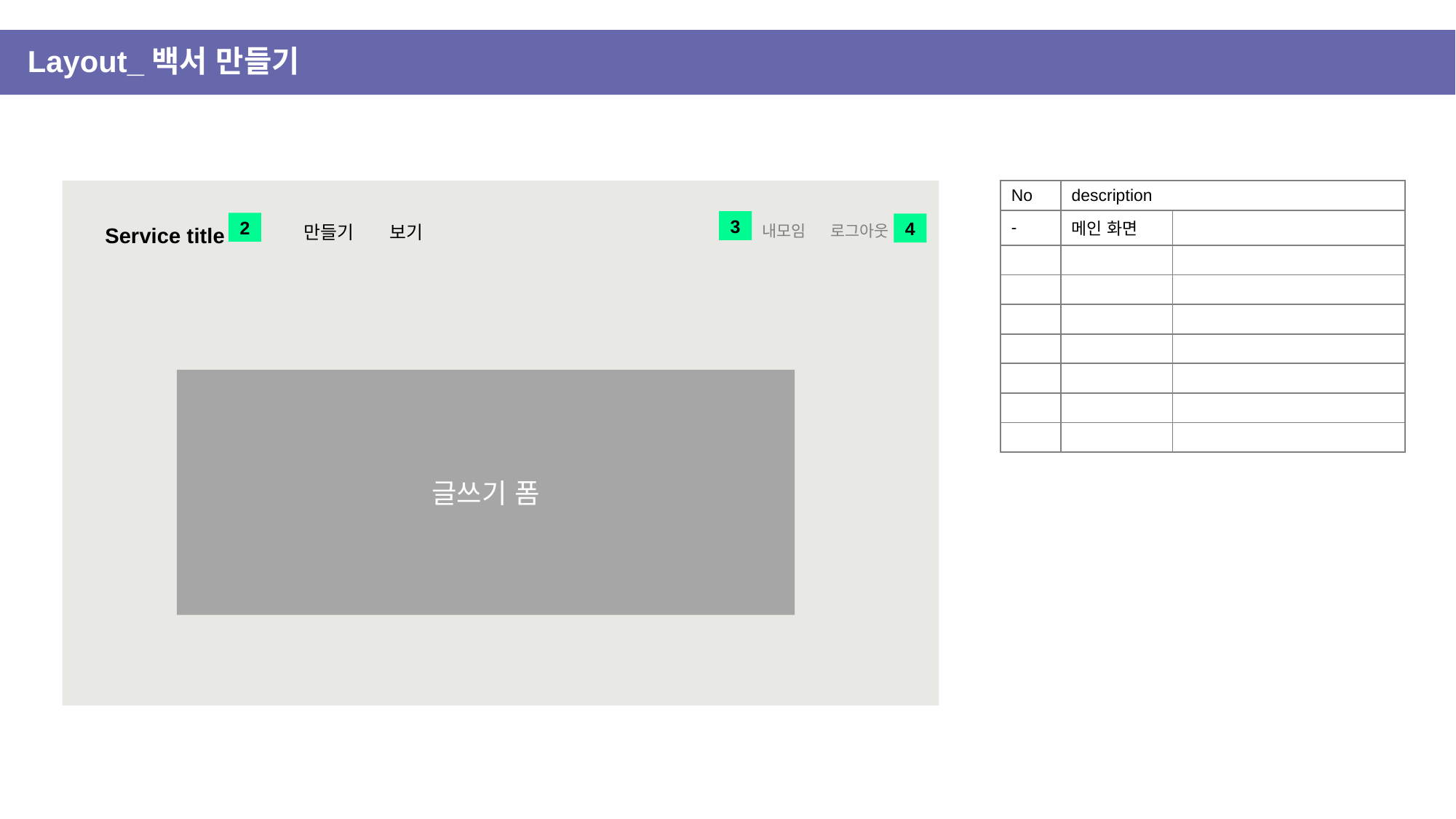

Layout_백서 만들기

| No | description |  |
| --- | --- | --- |
| - | 메인 화면 |  |
|  |  |  |
|  |  |  |
|  |  |  |
|  |  |  |
|  |  |  |
|  |  |  |
|  |  |  |
Service title
만들기
보기
내모임
로그아웃
3
2
4
글쓰기 폼